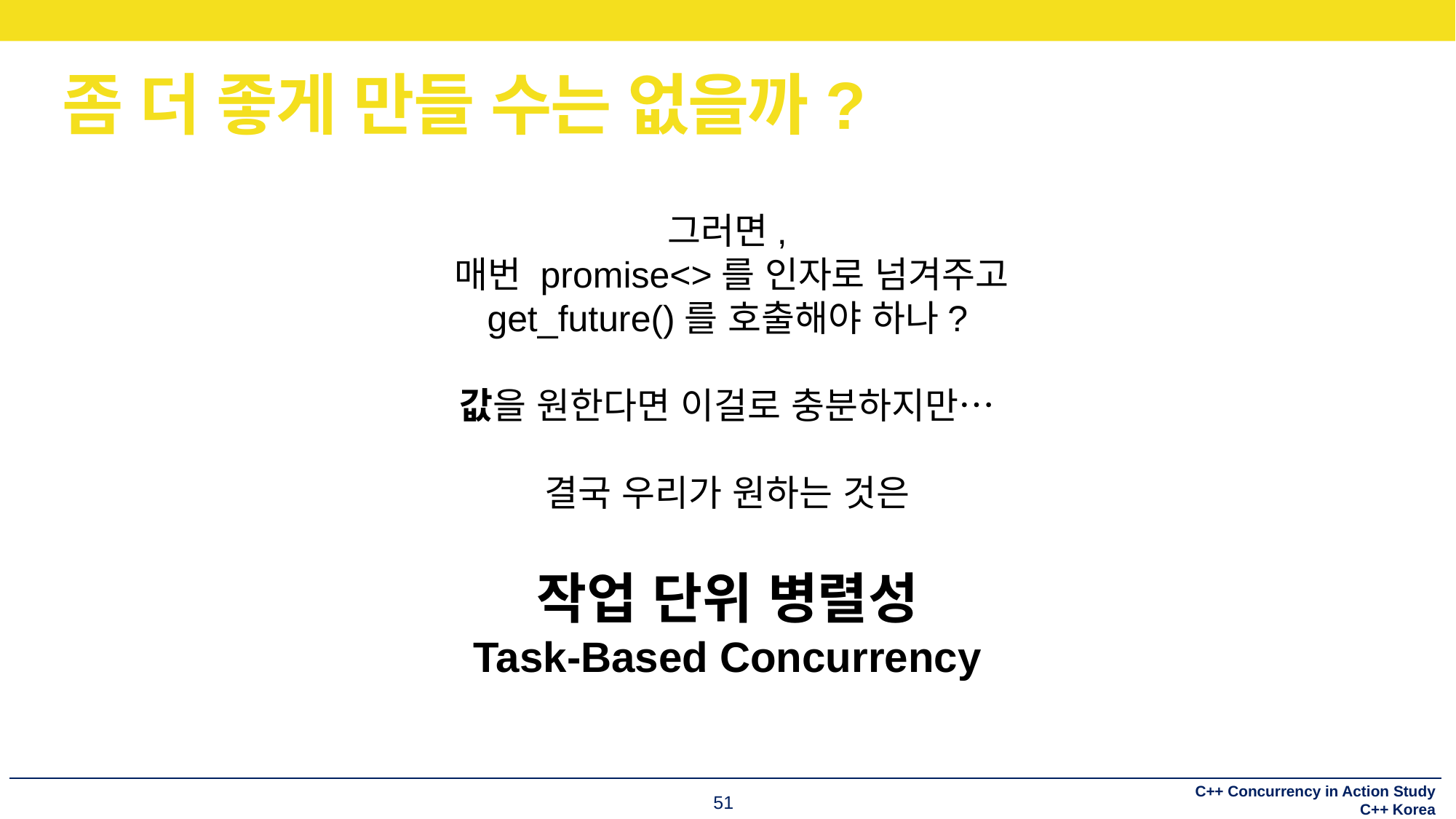

# 좀 더 좋게 만들 수는 없을까?
그러면,
 매번 promise<>를 인자로 넘겨주고
get_future()를 호출해야 하나?
값을 원한다면 이걸로 충분하지만…

결국 우리가 원하는 것은
작업 단위 병렬성
Task-Based Concurrency
51